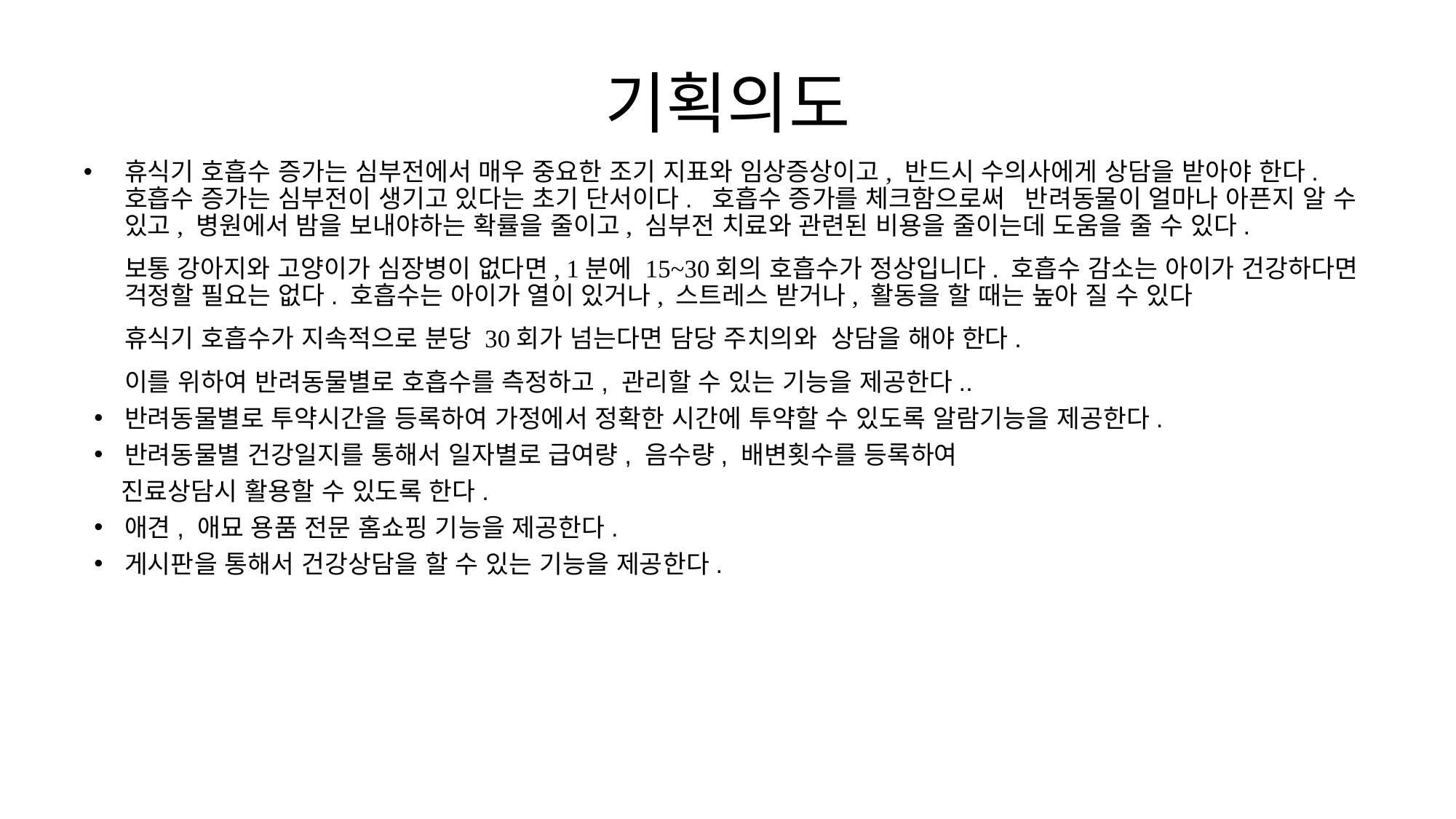

# 기획의도
휴식기 호흡수 증가는 심부전에서 매우 중요한 조기 지표와 임상증상이고, 반드시 수의사에게 상담을 받아야 한다. 호흡수 증가는 심부전이 생기고 있다는 초기 단서이다.  호흡수 증가를 체크함으로써   반려동물이 얼마나 아픈지 알 수 있고, 병원에서 밤을 보내야하는 확률을 줄이고, 심부전 치료와 관련된 비용을 줄이는데 도움을 줄 수 있다.
보통 강아지와 고양이가 심장병이 없다면, 1분에 15~30회의 호흡수가 정상입니다. 호흡수 감소는 아이가 건강하다면 걱정할 필요는 없다. 호흡수는 아이가 열이 있거나, 스트레스 받거나, 활동을 할 때는 높아 질 수 있다
휴식기 호흡수가 지속적으로 분당 30회가 넘는다면 담당 주치의와  상담을 해야 한다.
이를 위하여 반려동물별로 호흡수를 측정하고, 관리할 수 있는 기능을 제공한다..
반려동물별로 투약시간을 등록하여 가정에서 정확한 시간에 투약할 수 있도록 알람기능을 제공한다.
반려동물별 건강일지를 통해서 일자별로 급여량, 음수량, 배변횟수를 등록하여
   진료상담시 활용할 수 있도록 한다.
애견, 애묘 용품 전문 홈쇼핑 기능을 제공한다.
게시판을 통해서 건강상담을 할 수 있는 기능을 제공한다.